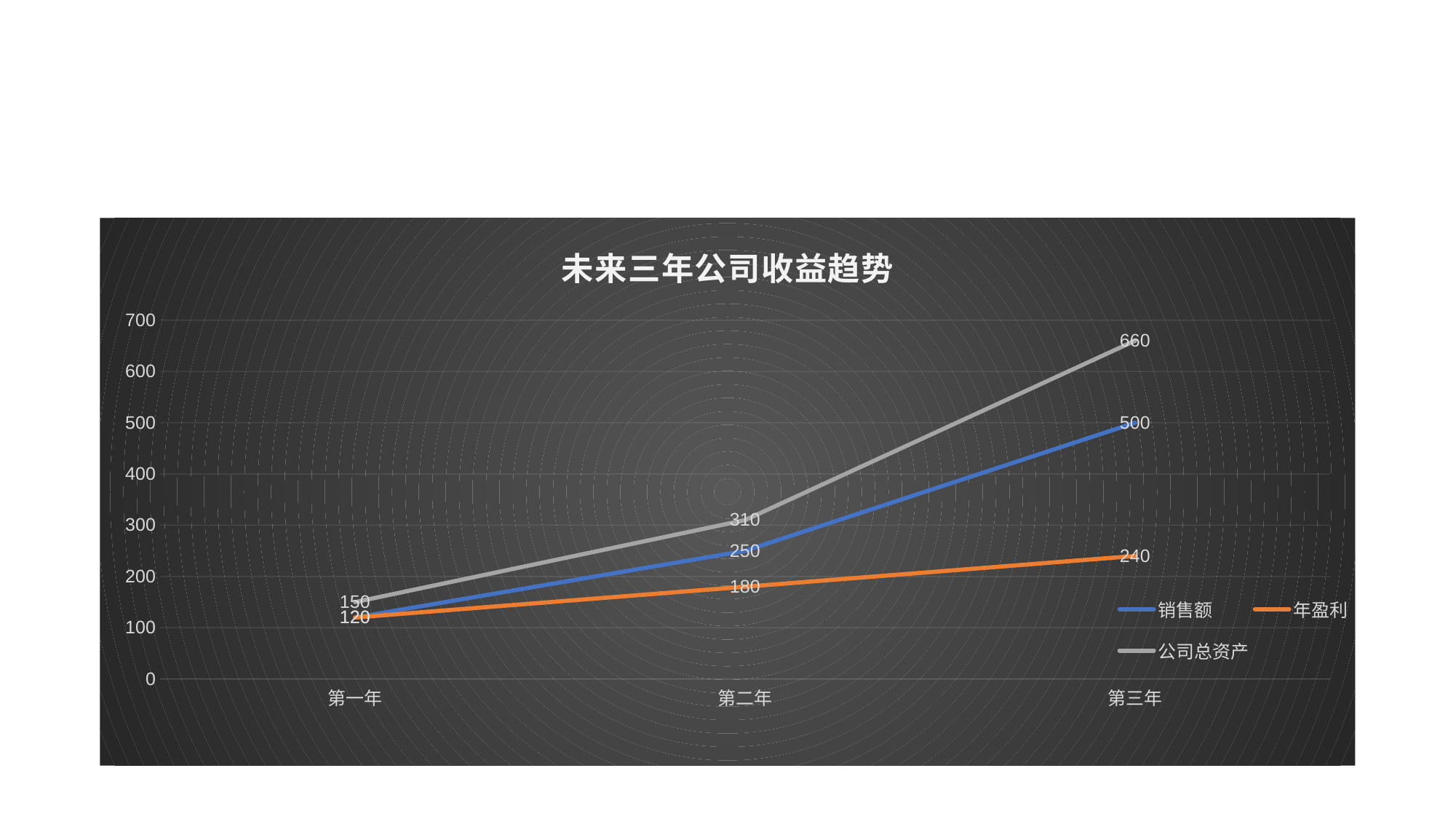

#

### Chart: 未来三年公司收益趋势

| Category | 销售额 | 年盈利 | 公司总资产 |
|---|---|---|---|
| 第一年 | 120.0 | 120.0 | 150.0 |
| 第二年 | 250.0 | 180.0 | 310.0 |
| 第三年 | 500.0 | 240.0 | 660.0 |